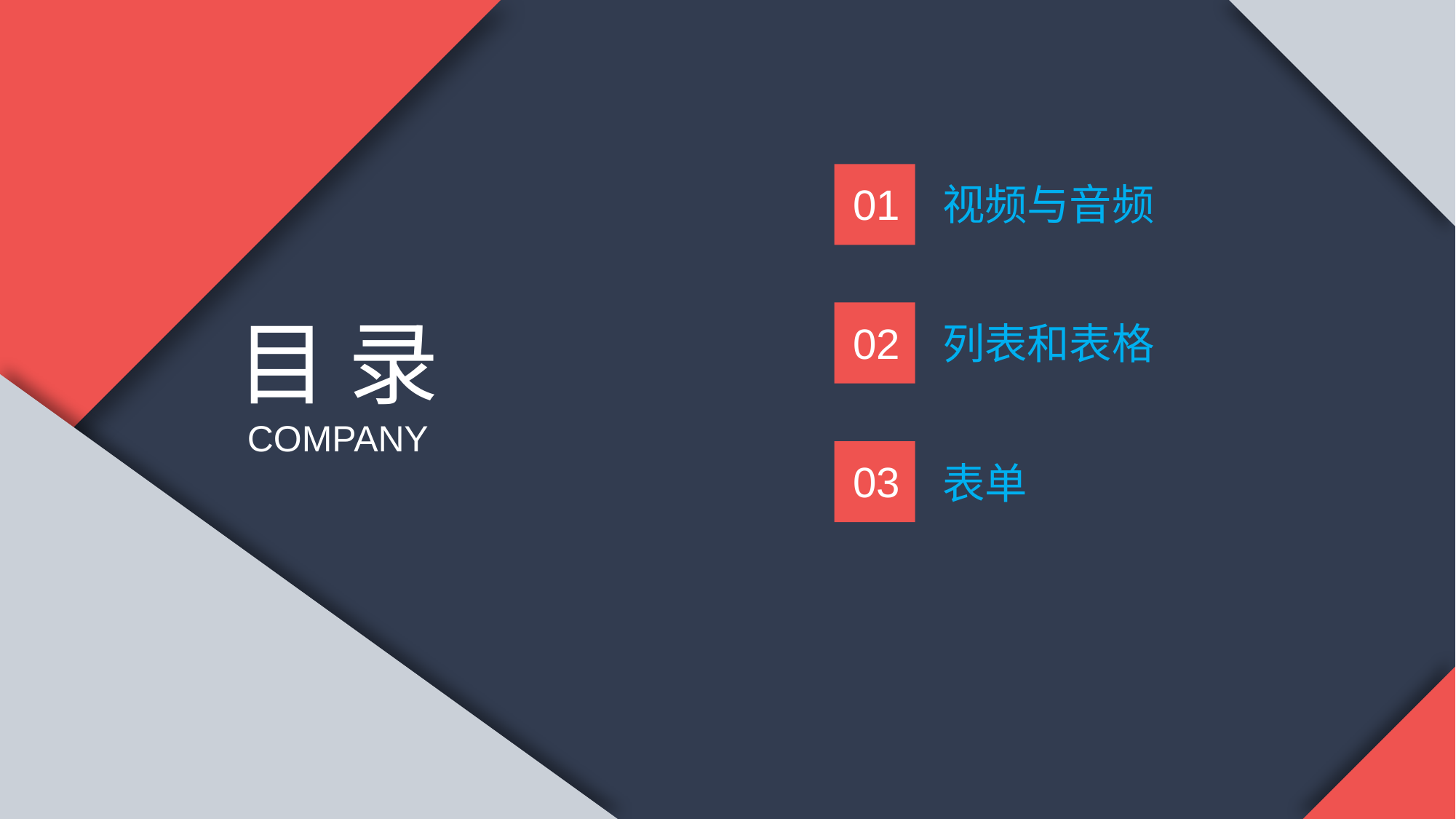

01
视频与音频

目 录
COMPANY

列表和表格
02

03
表单